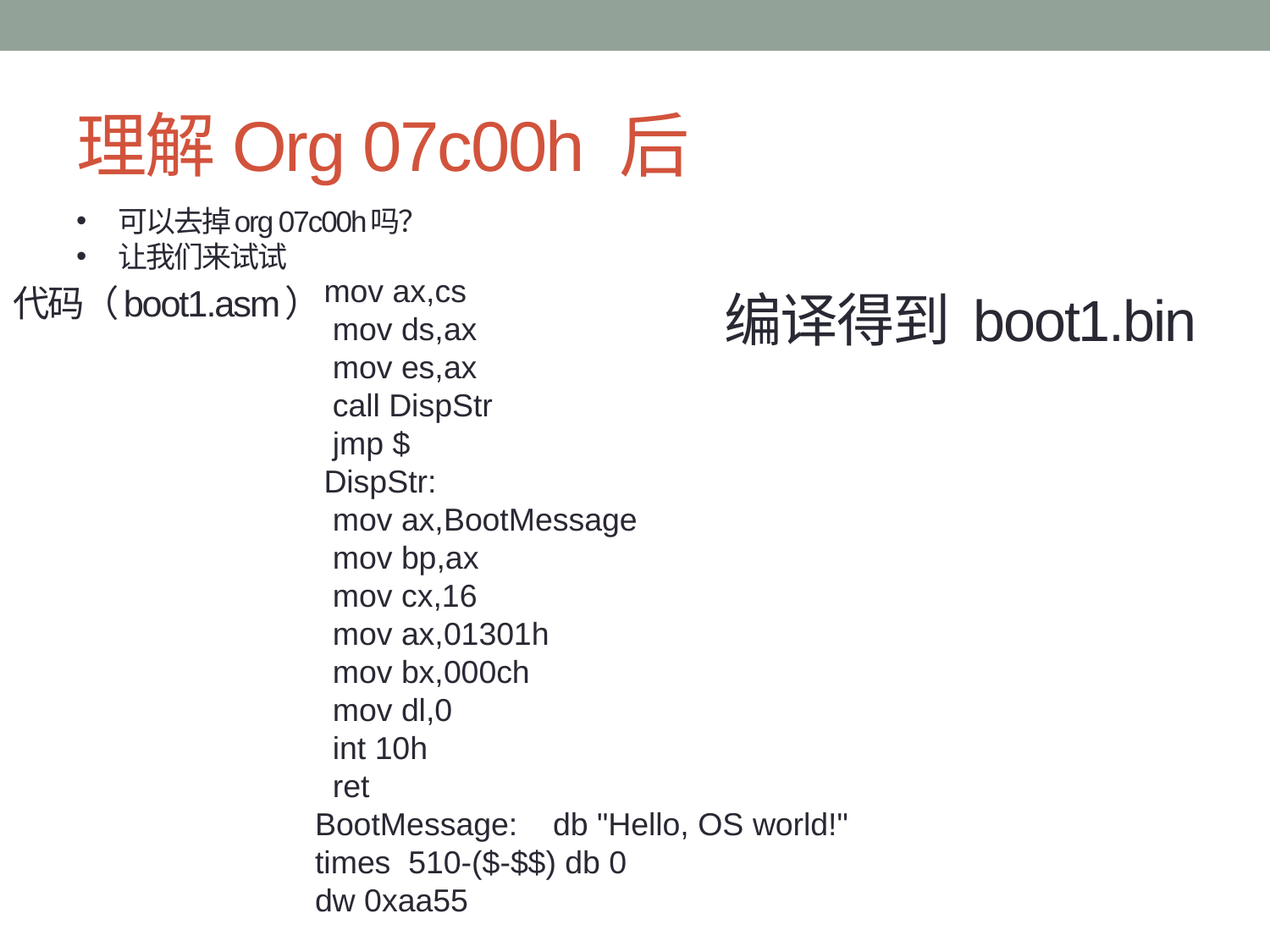

# 理解Org 07c00h 后
可以去掉org 07c00h吗？
让我们来试试

代码（boot1.asm）
 mov ax,cs
  mov ds,ax
  mov es,ax
  call DispStr
  jmp $
 DispStr:
  mov ax,BootMessage
  mov bp,ax
  mov cx,16
  mov ax,01301h
  mov bx,000ch
  mov dl,0
  int 10h
  ret
BootMessage:    db "Hello, OS world!"
times  510-($-$$) db 0
dw 0xaa55
编译得到 boot1.bin